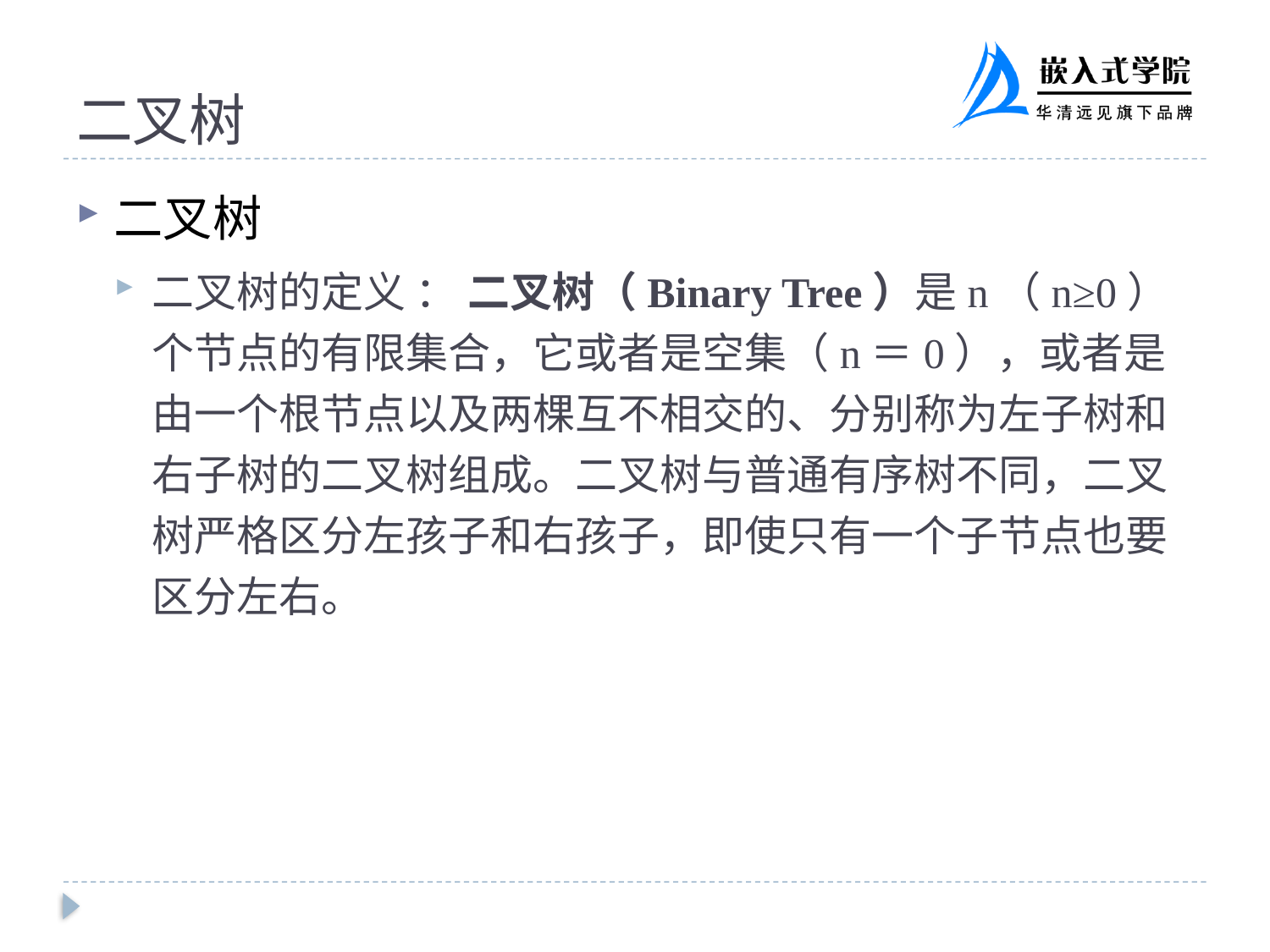

# 二叉树
二叉树
二叉树的定义 ： 二叉树（Binary Tree）是n（n≥0）个节点的有限集合，它或者是空集（n＝0），或者是由一个根节点以及两棵互不相交的、分别称为左子树和右子树的二叉树组成。二叉树与普通有序树不同，二叉树严格区分左孩子和右孩子，即使只有一个子节点也要区分左右。
123